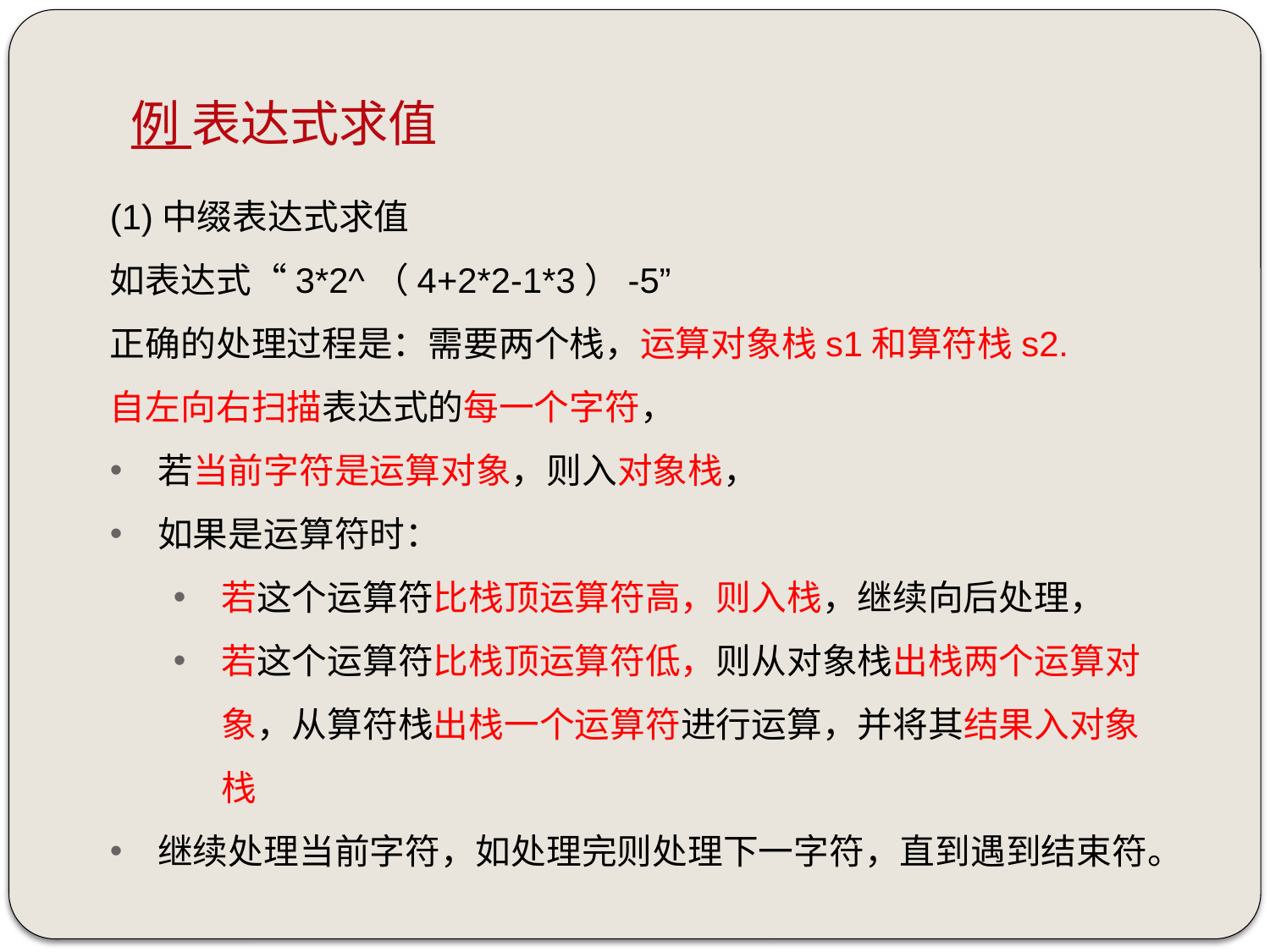

例 表达式求值
(1)中缀表达式求值
如表达式“3*2^（4+2*2-1*3）-5”
正确的处理过程是：需要两个栈，运算对象栈s1和算符栈s2.
自左向右扫描表达式的每一个字符，
若当前字符是运算对象，则入对象栈，
如果是运算符时：
若这个运算符比栈顶运算符高，则入栈，继续向后处理，
若这个运算符比栈顶运算符低，则从对象栈出栈两个运算对象，从算符栈出栈一个运算符进行运算，并将其结果入对象栈
继续处理当前字符，如处理完则处理下一字符，直到遇到结束符。